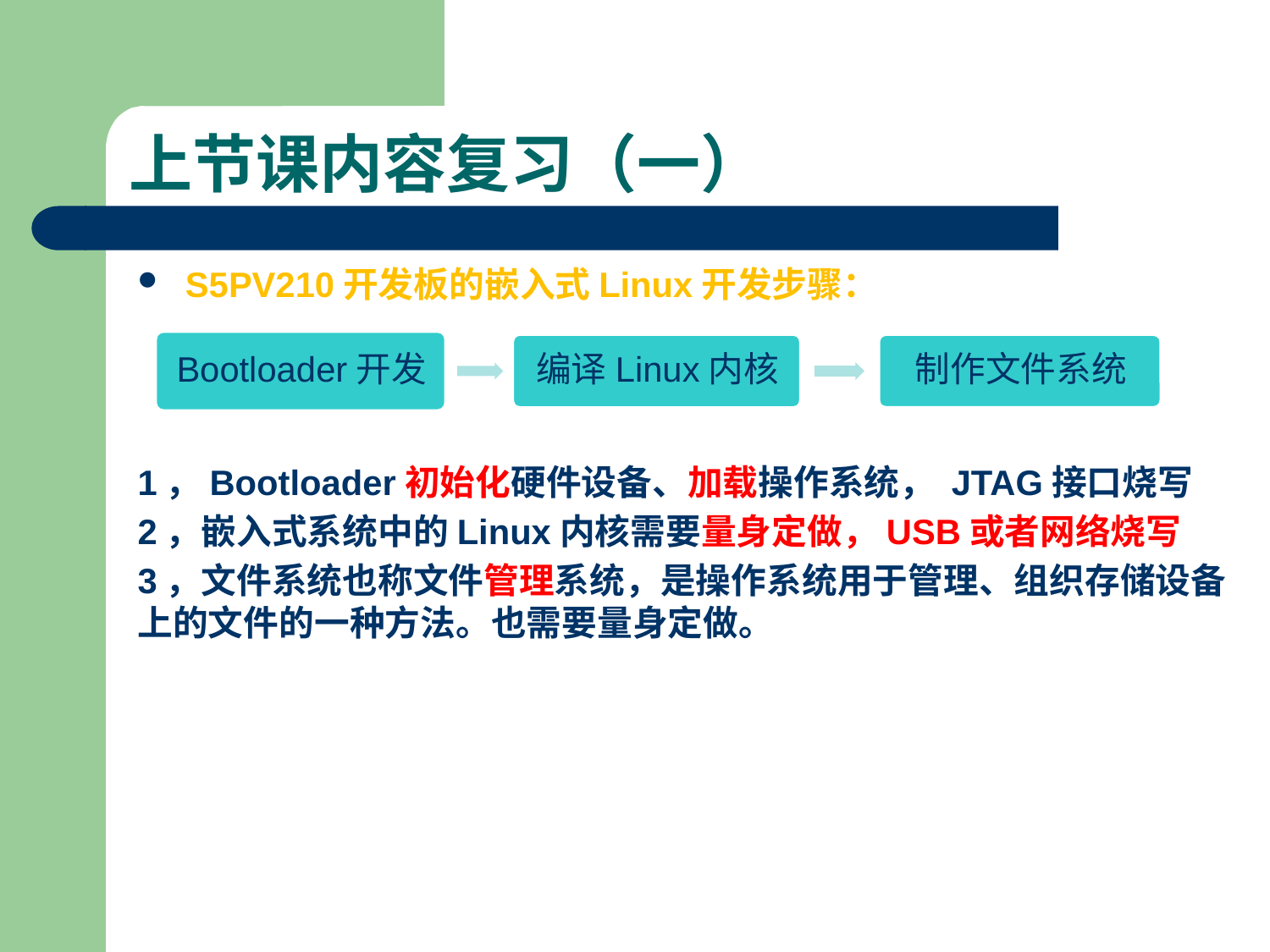

# 上节课内容复习（一）
S5PV210开发板的嵌入式Linux开发步骤：

1，Bootloader初始化硬件设备、加载操作系统， JTAG接口烧写
2，嵌入式系统中的Linux内核需要量身定做，USB或者网络烧写
3，文件系统也称文件管理系统，是操作系统用于管理、组织存储设备上的文件的一种方法。也需要量身定做。

Bootloader开发

编译Linux内核

制作文件系统